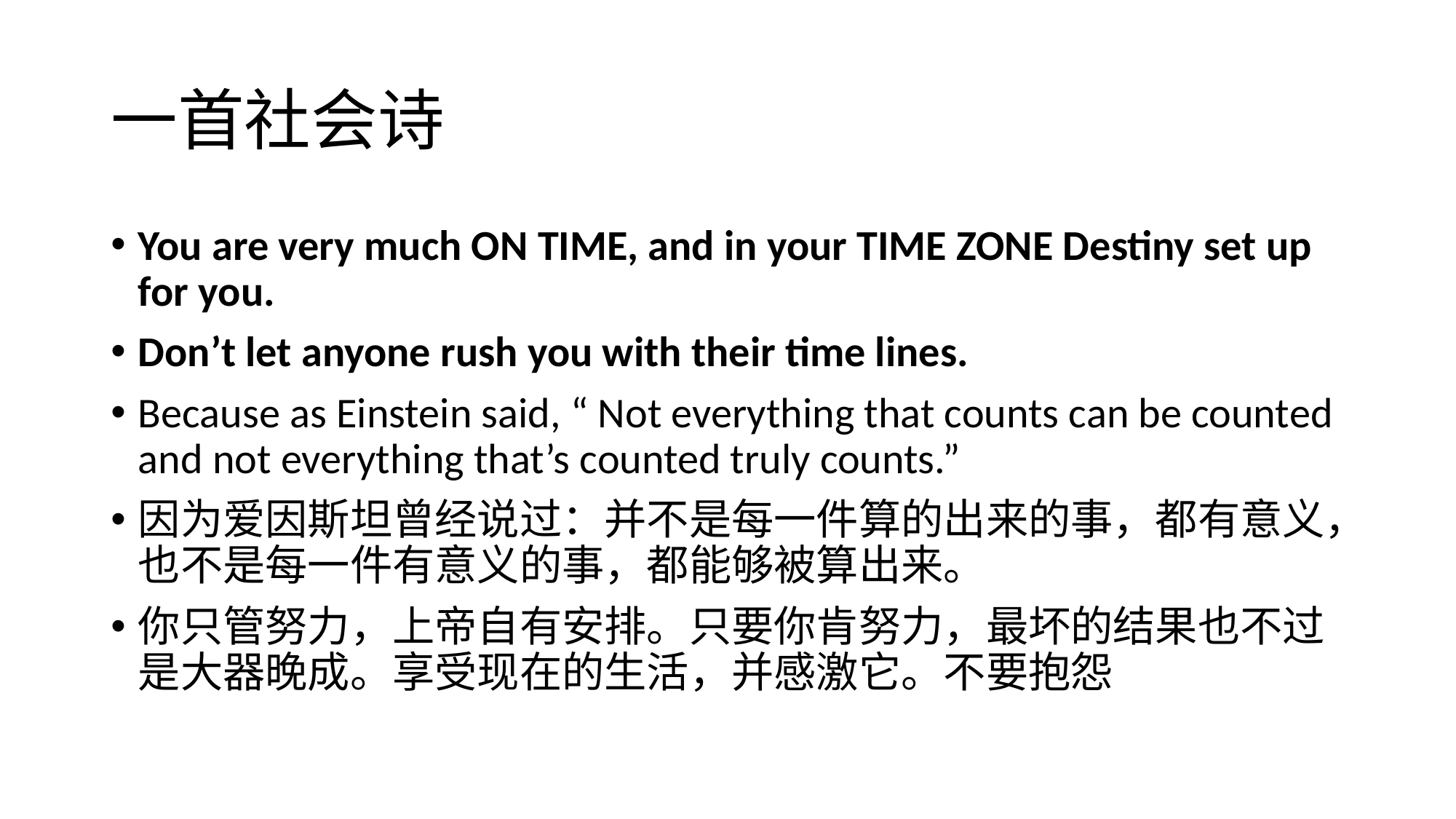

# 一首社会诗
You are very much ON TIME, and in your TIME ZONE Destiny set up for you.
Don’t let anyone rush you with their time lines.
Because as Einstein said, “ Not everything that counts can be counted and not everything that’s counted truly counts.”
因为爱因斯坦曾经说过：并不是每一件算的出来的事，都有意义，也不是每一件有意义的事，都能够被算出来。
你只管努力，上帝自有安排。只要你肯努力，最坏的结果也不过是大器晚成。享受现在的生活，并感激它。不要抱怨